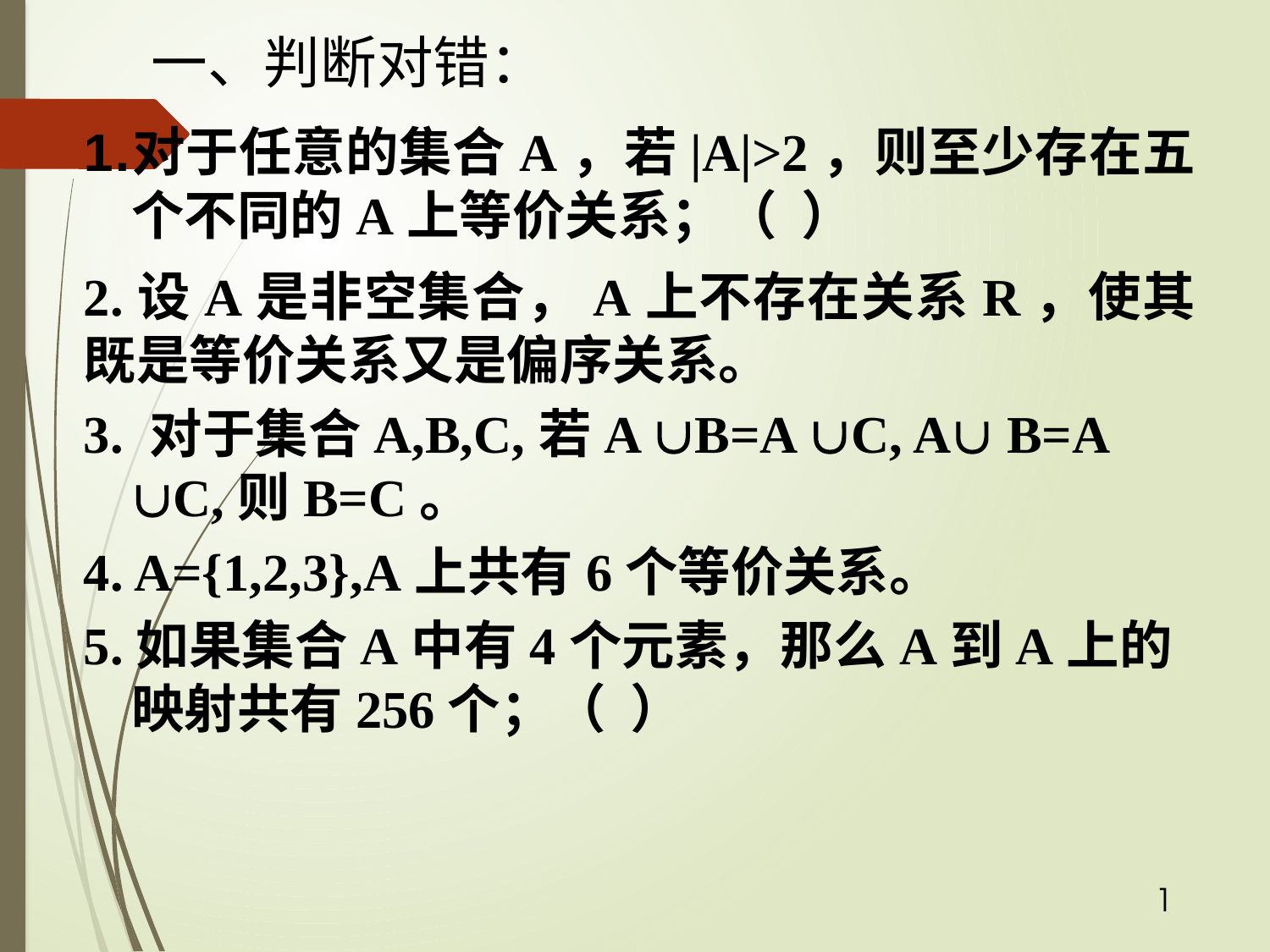

# 一、判断对错：
对于任意的集合A，若|A|>2，则至少存在五个不同的A上等价关系；（  ）
2.设A是非空集合，A上不存在关系R，使其既是等价关系又是偏序关系。
3. 对于集合A,B,C,若A ∪B=A ∪C, A∪ B=A ∪C,则B=C。
4. A={1,2,3},A上共有6个等价关系。
5.如果集合A中有4个元素，那么A到A上的映射共有256个；（  ）

1